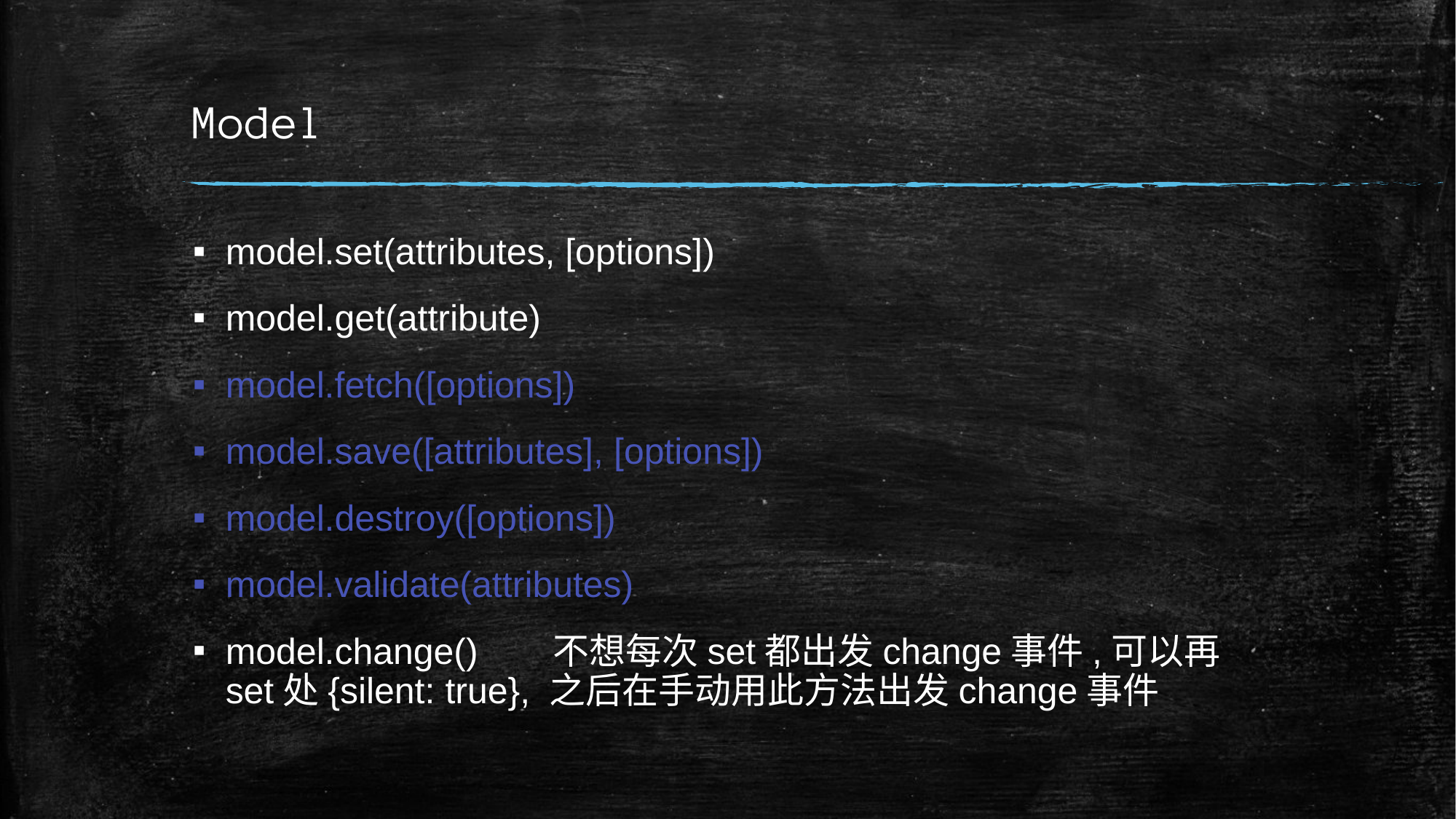

# Model
model.set(attributes, [options])
model.get(attribute)
model.fetch([options])
model.save([attributes], [options])
model.destroy([options])
model.validate(attributes)
model.change()	不想每次set都出发change事件,可以再set处{silent: true}, 之后在手动用此方法出发change事件